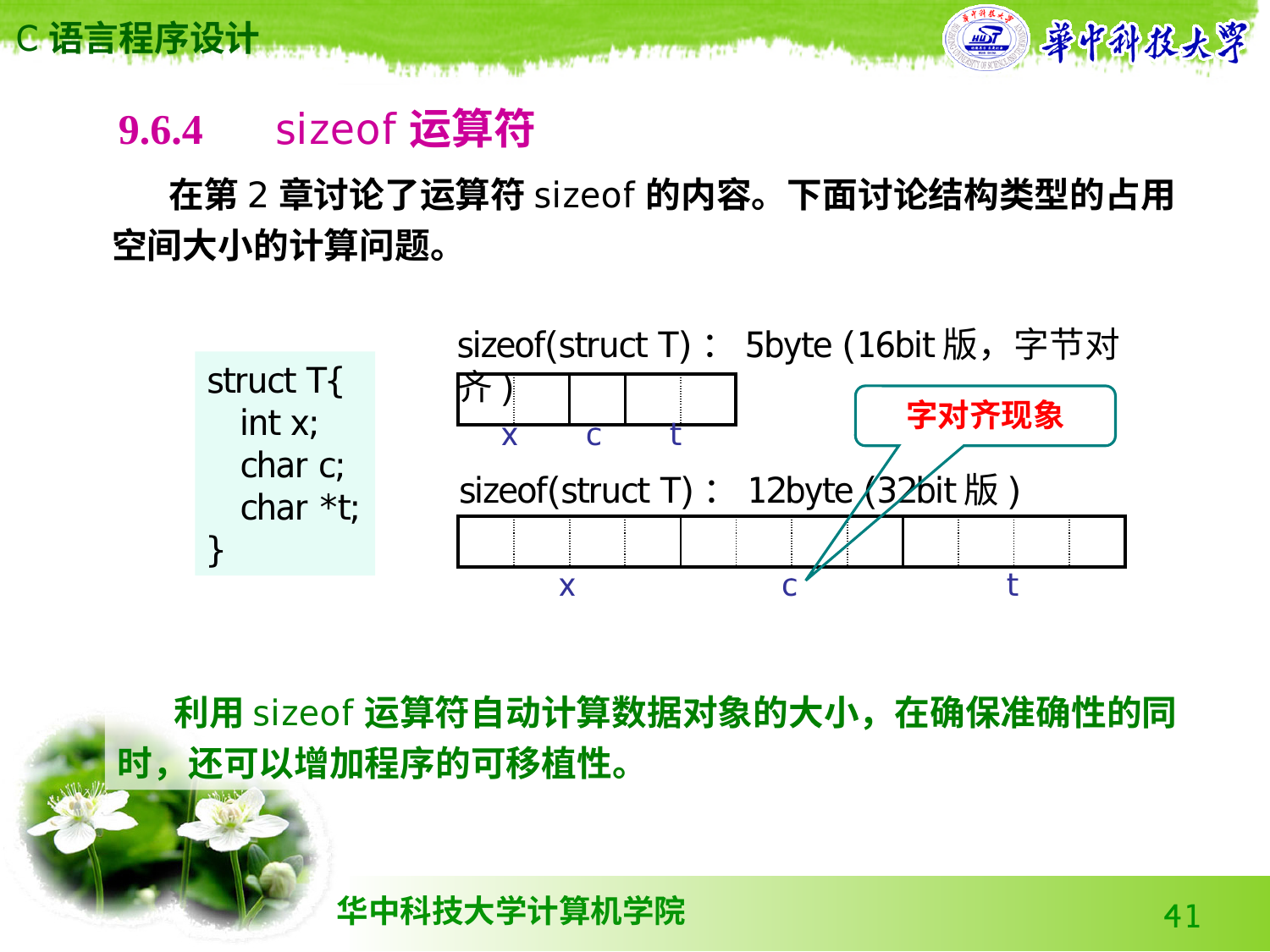

9.6.4 　sizeof运算符
      在第2章讨论了运算符sizeof的内容。下面讨论结构类型的占用空间大小的计算问题。
sizeof(struct T)：5byte (16bit版，字节对齐)
struct T{
   int x;
   char c;
   char *t;
}
|  |  |  |  |  |
| --- | --- | --- | --- | --- |
字对齐现象
| x | c | t |
| --- | --- | --- |
sizeof(struct T)：12byte (32bit版)
|  |  |  |  |  |  |  |  |  |  |  |  |
| --- | --- | --- | --- | --- | --- | --- | --- | --- | --- | --- | --- |
| x | c | t |
| --- | --- | --- |
      利用sizeof运算符自动计算数据对象的大小，在确保准确性的同时，还可以增加程序的可移植性。
41